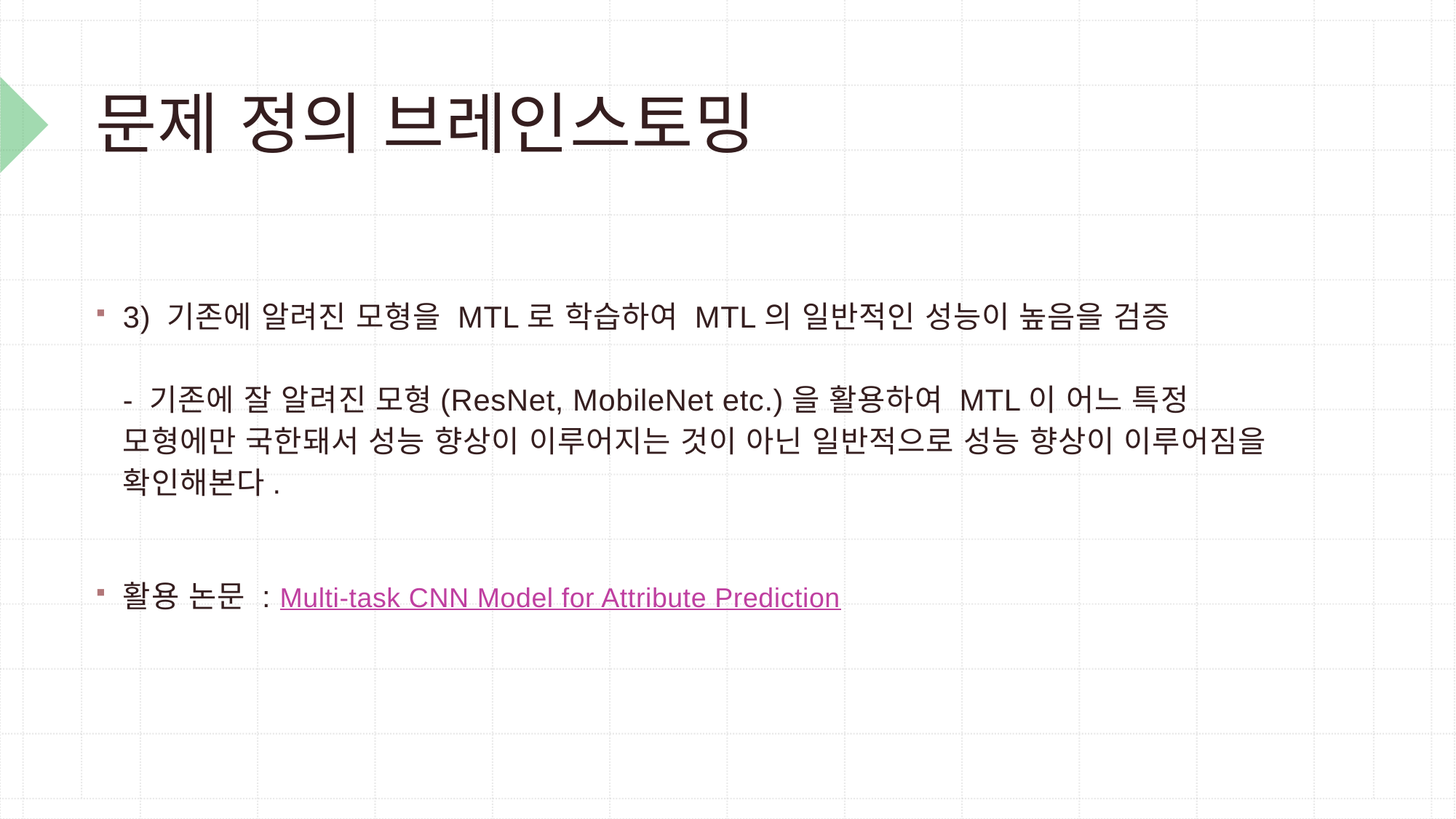

# 문제 정의 브레인스토밍
3) 기존에 알려진 모형을 MTL로 학습하여 MTL의 일반적인 성능이 높음을 검증
- 기존에 잘 알려진 모형(ResNet, MobileNet etc.)을 활용하여 MTL이 어느 특정 모형에만 국한돼서 성능 향상이 이루어지는 것이 아닌 일반적으로 성능 향상이 이루어짐을 확인해본다.

활용 논문 : Multi-task CNN Model for Attribute Prediction